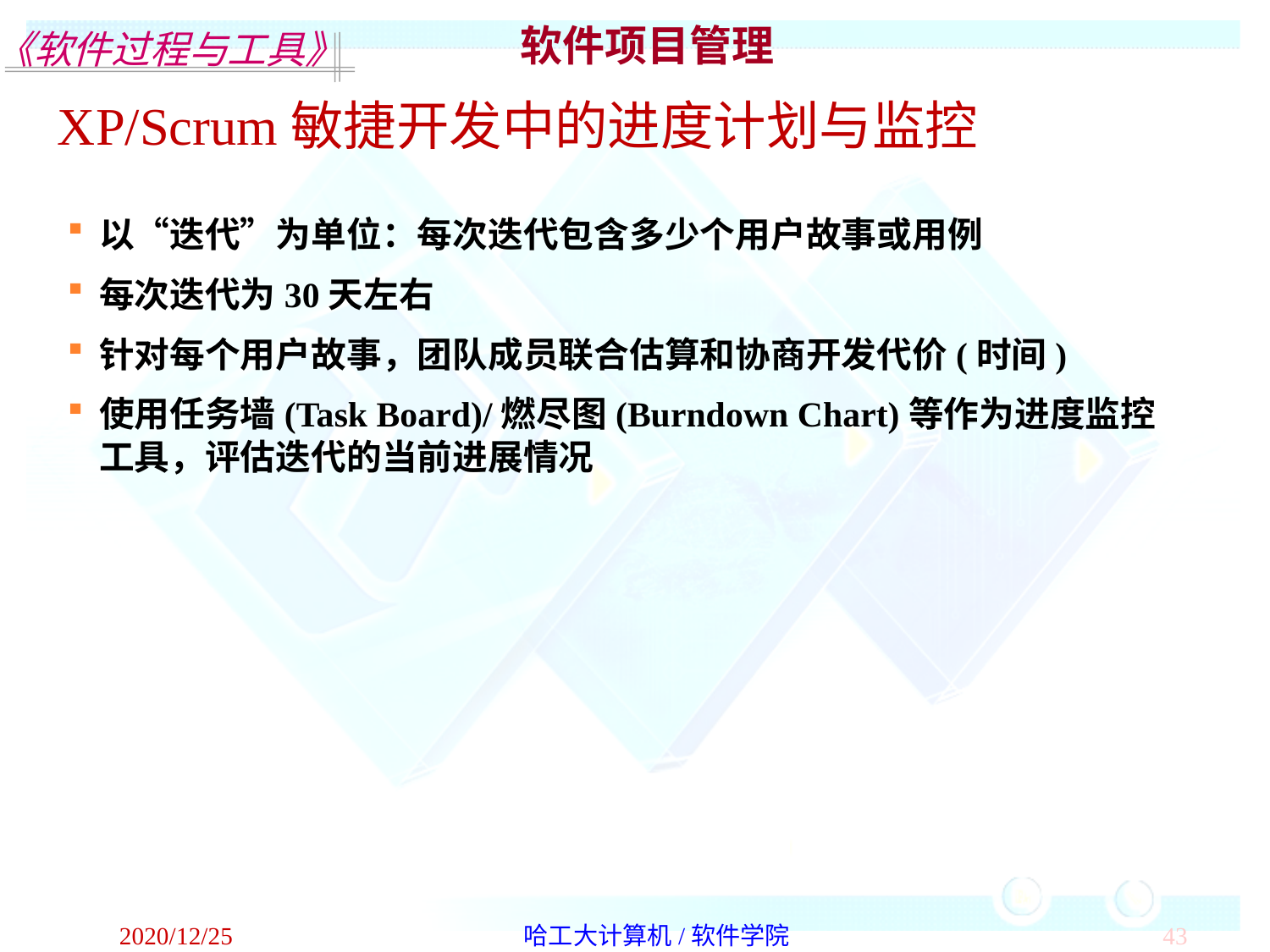

软件项目管理
XP/Scrum敏捷开发中的进度计划与监控
以“迭代”为单位：每次迭代包含多少个用户故事或用例
每次迭代为30天左右
针对每个用户故事，团队成员联合估算和协商开发代价(时间)
使用任务墙(Task Board)/燃尽图(Burndown Chart)等作为进度监控工具，评估迭代的当前进展情况